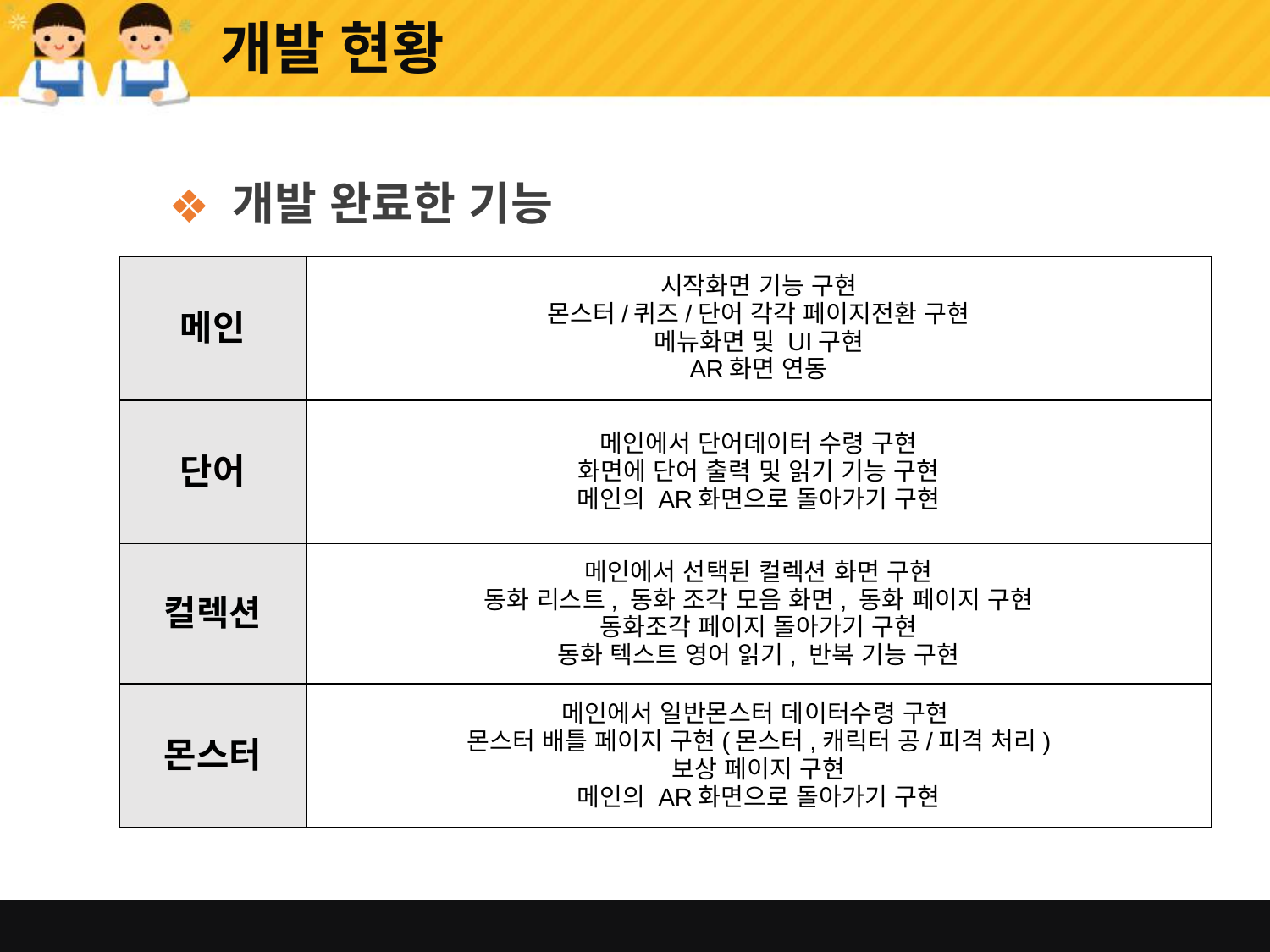

# 개발 현황
개발 완료한 기능
| 메인 | 시작화면 기능 구현 몬스터/퀴즈/단어 각각 페이지전환 구현 메뉴화면 및 UI구현 AR화면 연동 |
| --- | --- |
| 단어 | 메인에서 단어데이터 수령 구현 화면에 단어 출력 및 읽기 기능 구현 메인의 AR화면으로 돌아가기 구현 |
| 컬렉션 | 메인에서 선택된 컬렉션 화면 구현 동화 리스트, 동화 조각 모음 화면, 동화 페이지 구현 동화조각 페이지 돌아가기 구현 동화 텍스트 영어 읽기, 반복 기능 구현 |
| 몬스터 | 메인에서 일반몬스터 데이터수령 구현 몬스터 배틀 페이지 구현(몬스터,캐릭터 공/피격 처리) 보상 페이지 구현 메인의 AR화면으로 돌아가기 구현 |